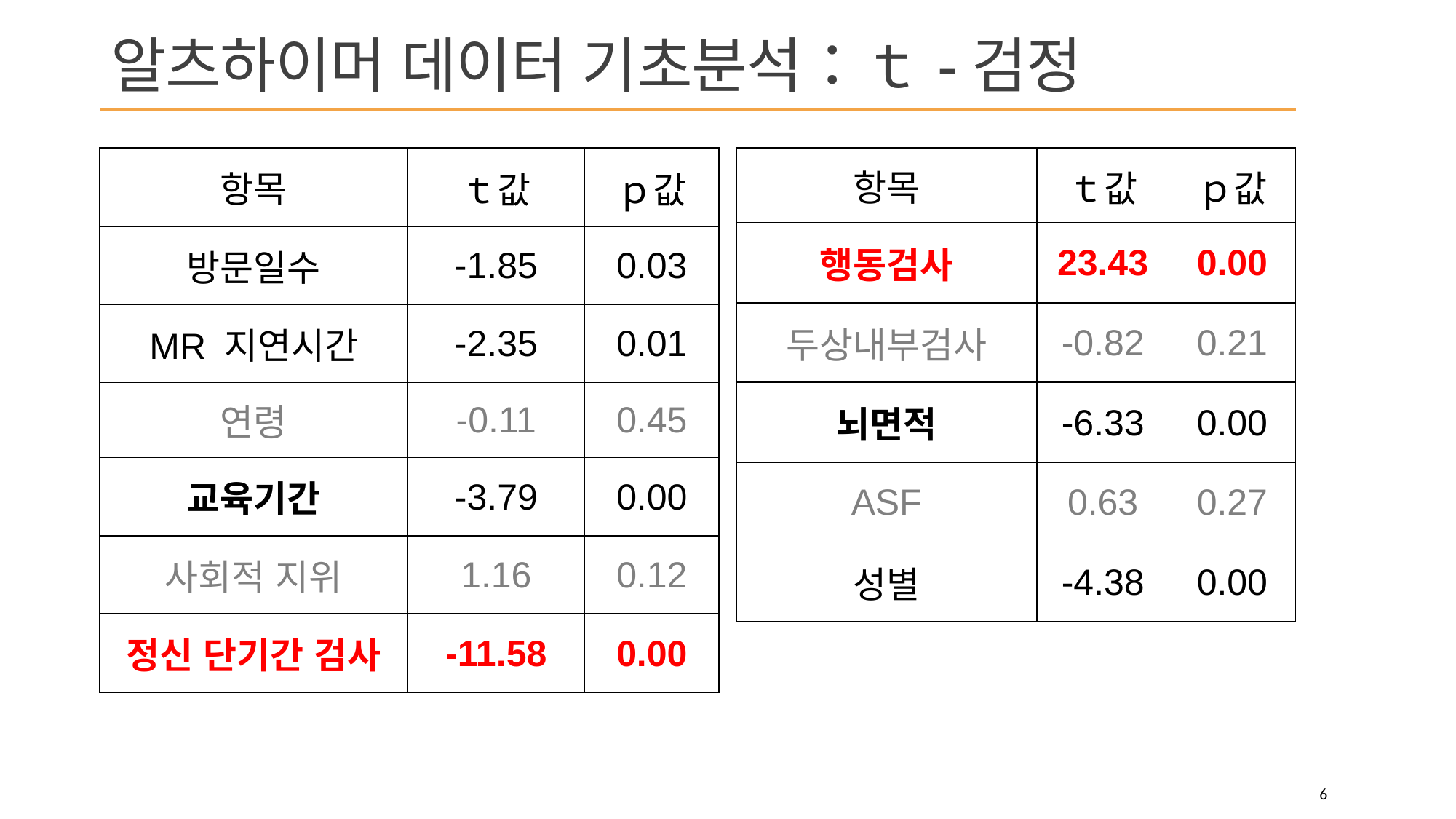

# 알츠하이머 데이터 기초분석：ｔ-검정
| 항목 | ｔ값 | ｐ값 |
| --- | --- | --- |
| 방문일수 | -1.85 | 0.03 |
| MR 지연시간 | -2.35 | 0.01 |
| 연령 | -0.11 | 0.45 |
| 교육기간 | -3.79 | 0.00 |
| 사회적 지위 | 1.16 | 0.12 |
| 정신 단기간 검사 | -11.58 | 0.00 |
| 항목 | ｔ값 | ｐ값 |
| --- | --- | --- |
| 행동검사 | 23.43 | 0.00 |
| 두상내부검사 | -0.82 | 0.21 |
| 뇌면적 | -6.33 | 0.00 |
| ASF | 0.63 | 0.27 |
| 성별 | -4.38 | 0.00 |
6